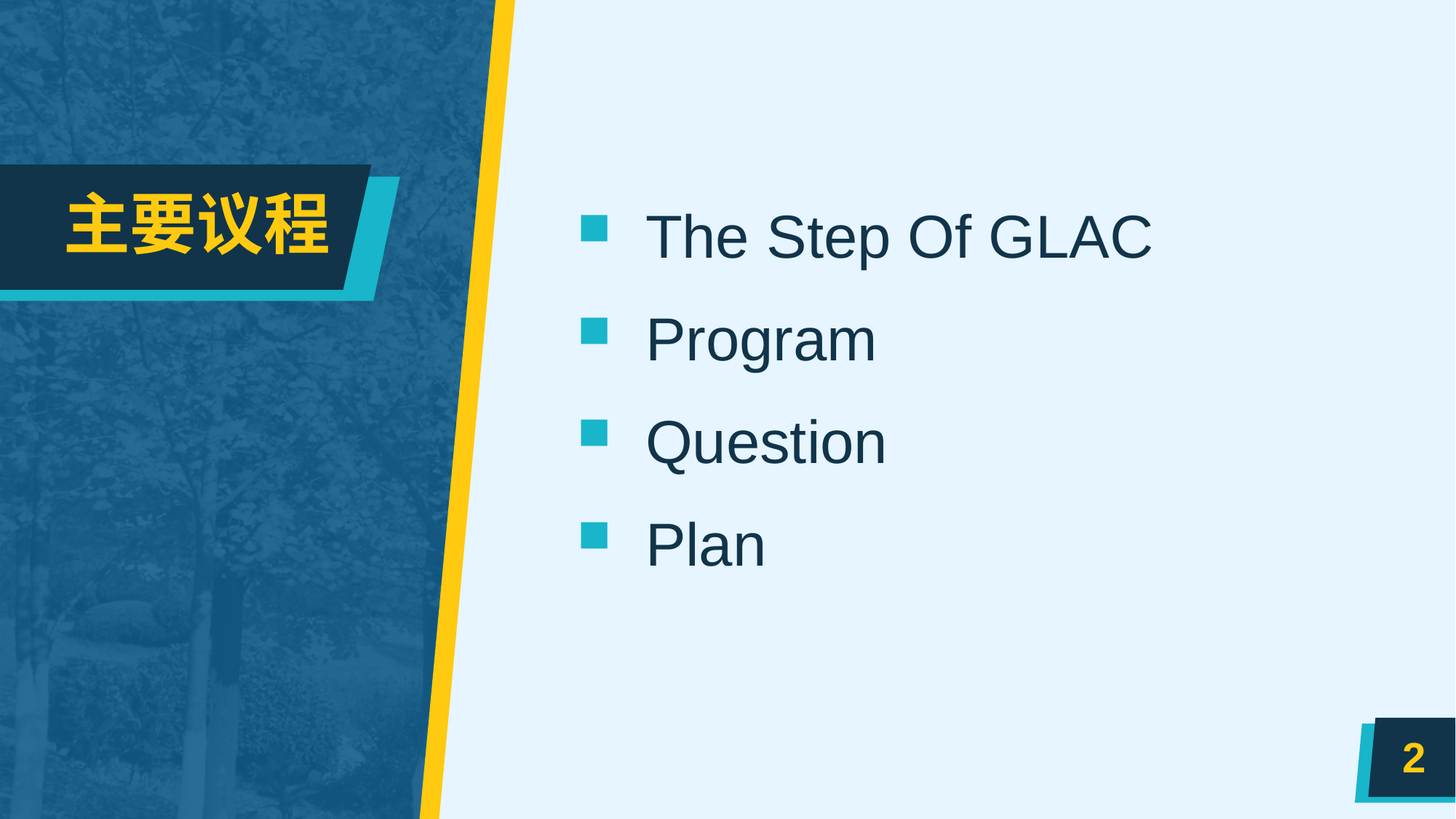

# 主要议程
The Step Of GLAC
Program
Question
Plan
2